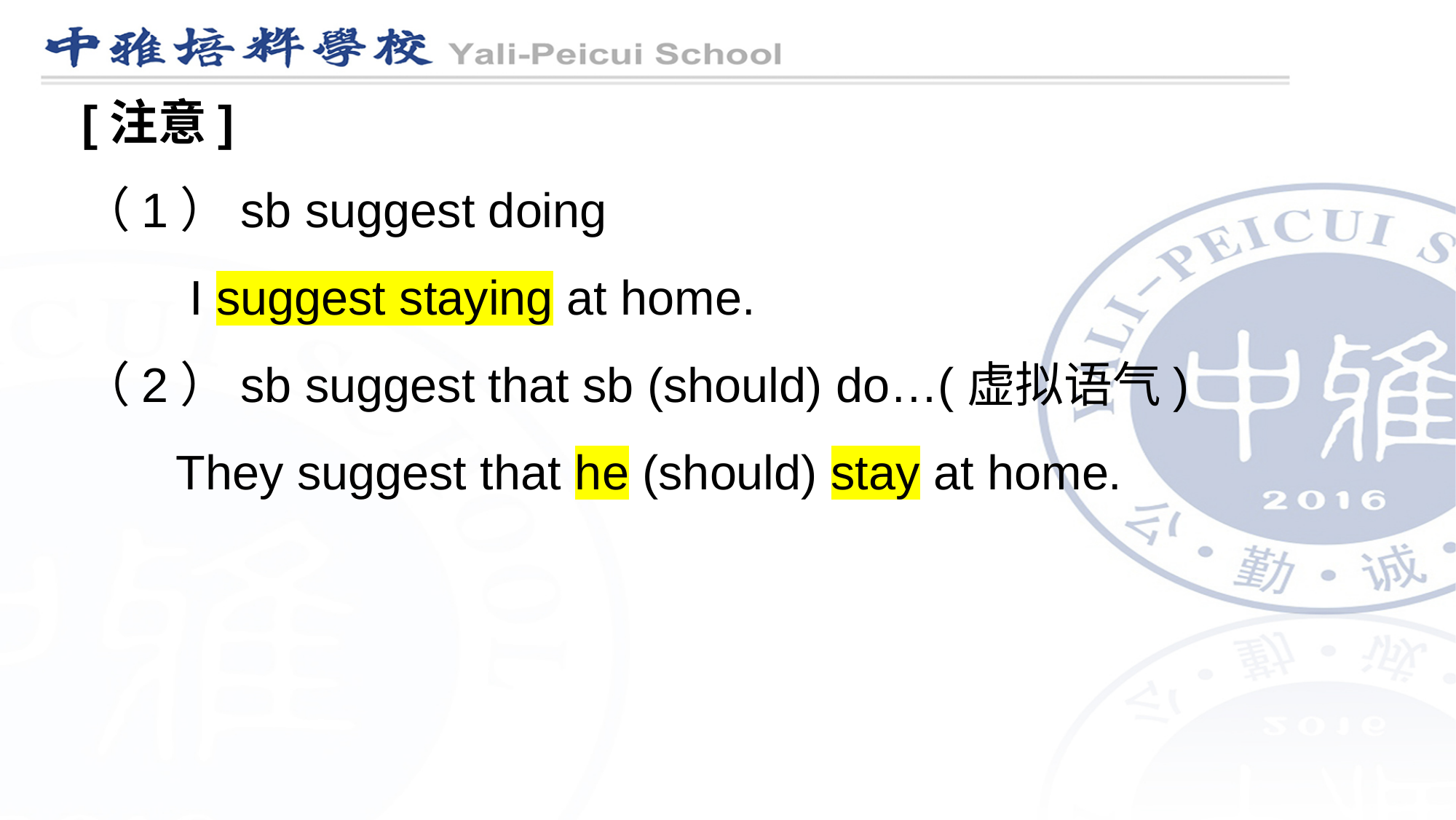

[注意]
（1）sb suggest doing
        I suggest staying at home.
（2）sb suggest that sb (should) do…(虚拟语气)
       They suggest that he (should) stay at home.